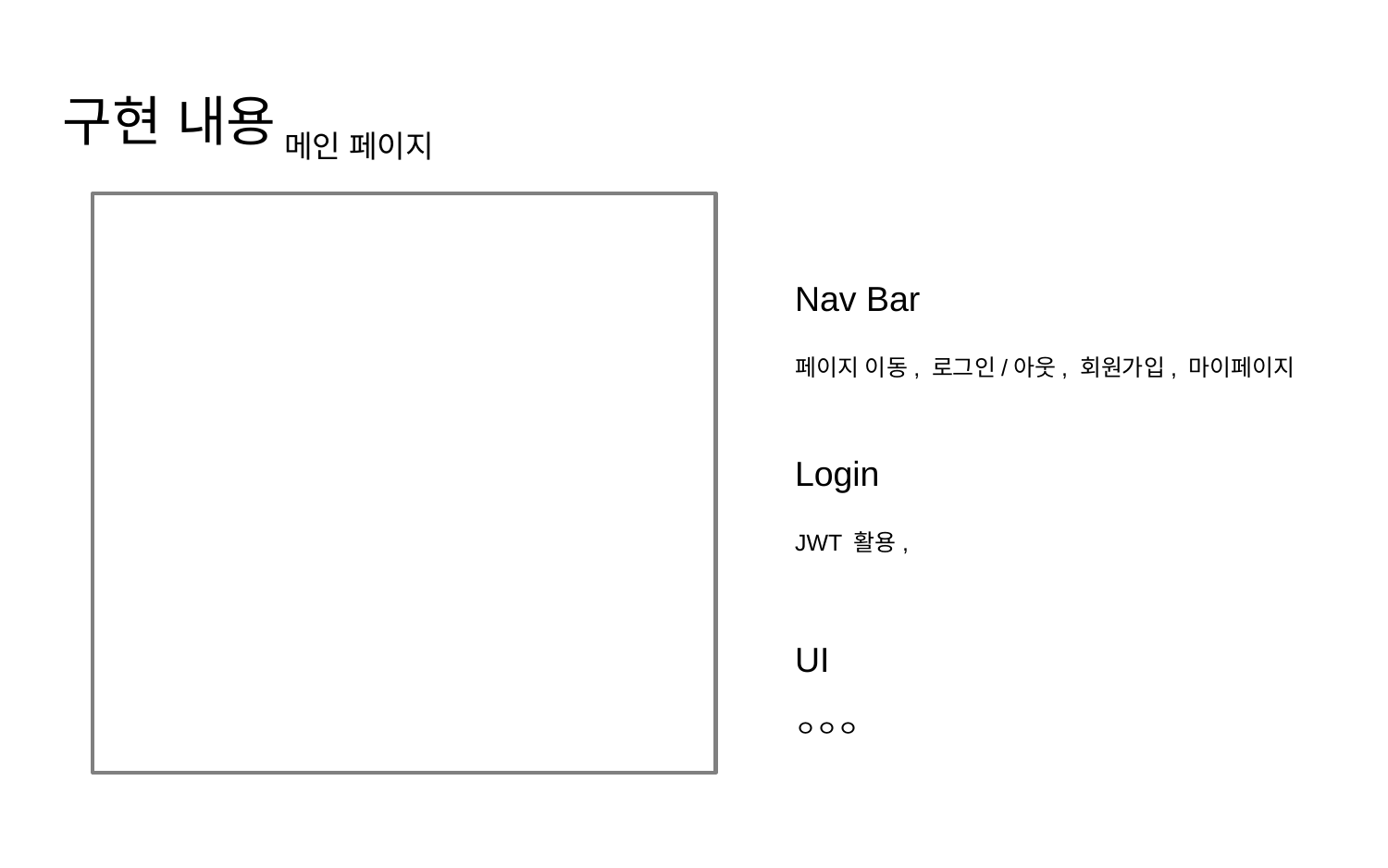

구현 내용
메인 페이지

Nav Bar
페이지 이동, 로그인/아웃, 회원가입, 마이페이지
Login
JWT 활용,
UI
ㅇㅇㅇ